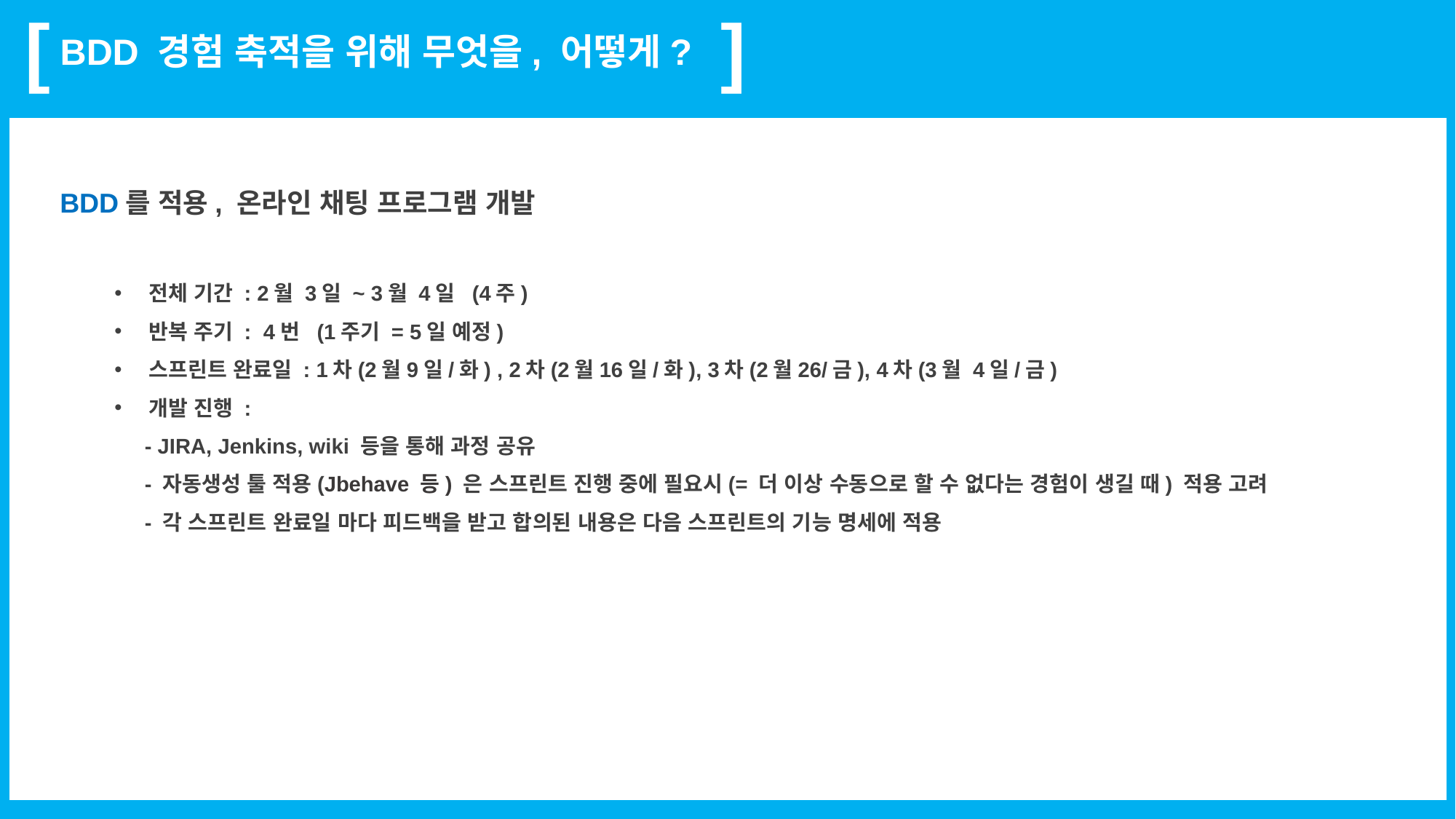

[
# BDD 경험 축적을 위해 무엇을, 어떻게?
]

BDD를 적용, 온라인 채팅 프로그램 개발

전체 기간 : 2월 3일 ~ 3월 4일  (4주)
반복 주기 :  4번  (1주기 = 5일 예정)
스프린트 완료일 : 1차(2월9일/화) , 2차(2월16일/화), 3차(2월26/금), 4차(3월 4일/금)
개발 진행 :
     - JIRA, Jenkins, wiki 등을 통해 과정 공유
     - 자동생성 툴 적용(Jbehave 등) 은 스프린트 진행 중에 필요시(= 더 이상 수동으로 할 수 없다는 경험이 생길 때) 적용 고려
     - 각 스프린트 완료일 마다 피드백을 받고 합의된 내용은 다음 스프린트의 기능 명세에 적용